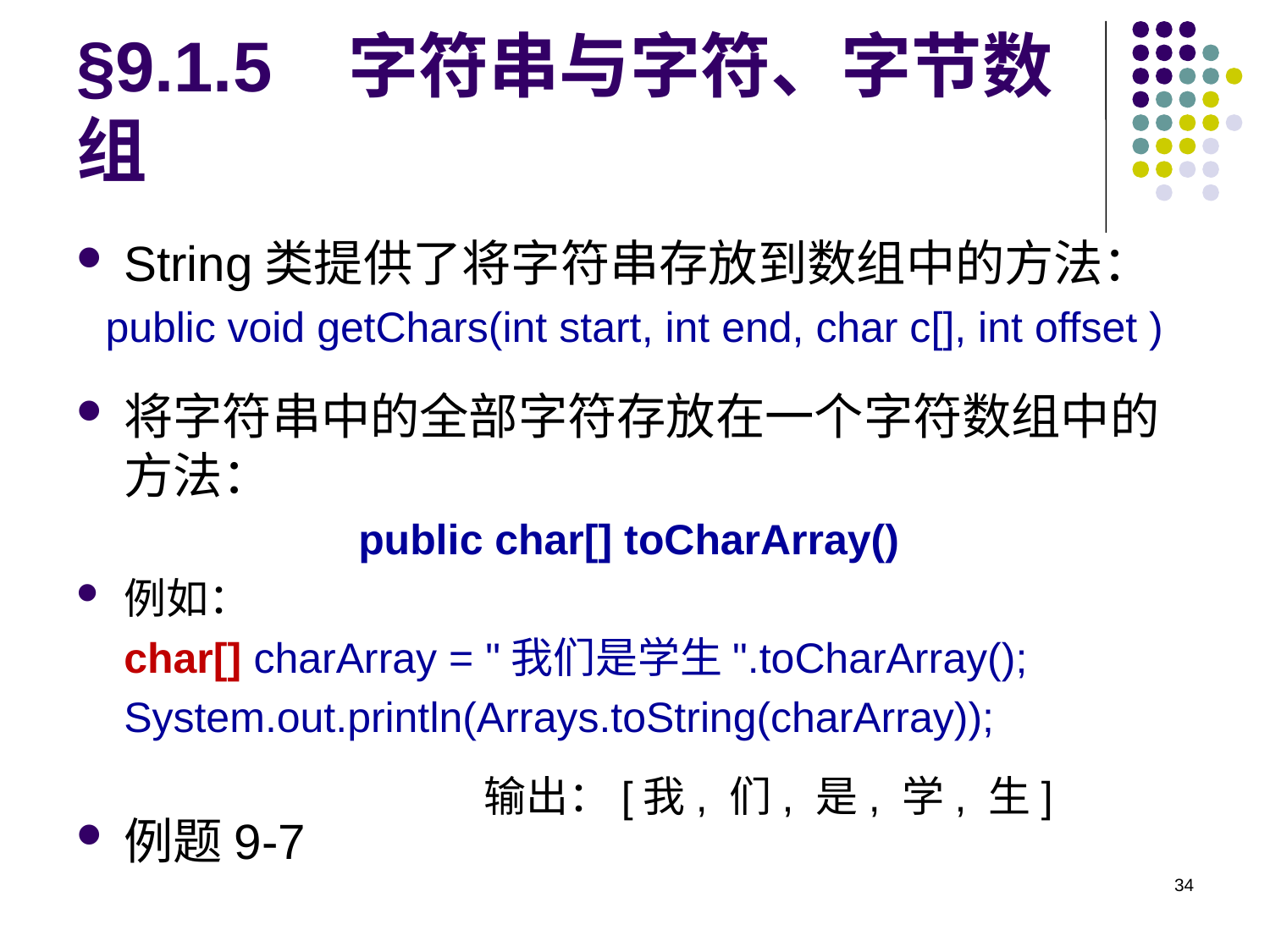

# §9.1.5   字符串与字符、字节数组
String类提供了将字符串存放到数组中的方法：
public void getChars(int start, int end, char c[], int offset )

将字符串中的全部字符存放在一个字符数组中的方法：
public char[] toCharArray()
例如：
char[] charArray = "我们是学生".toCharArray();
System.out.println(Arrays.toString(charArray));

例题9-7
输出：[我, 们, 是, 学, 生]
34